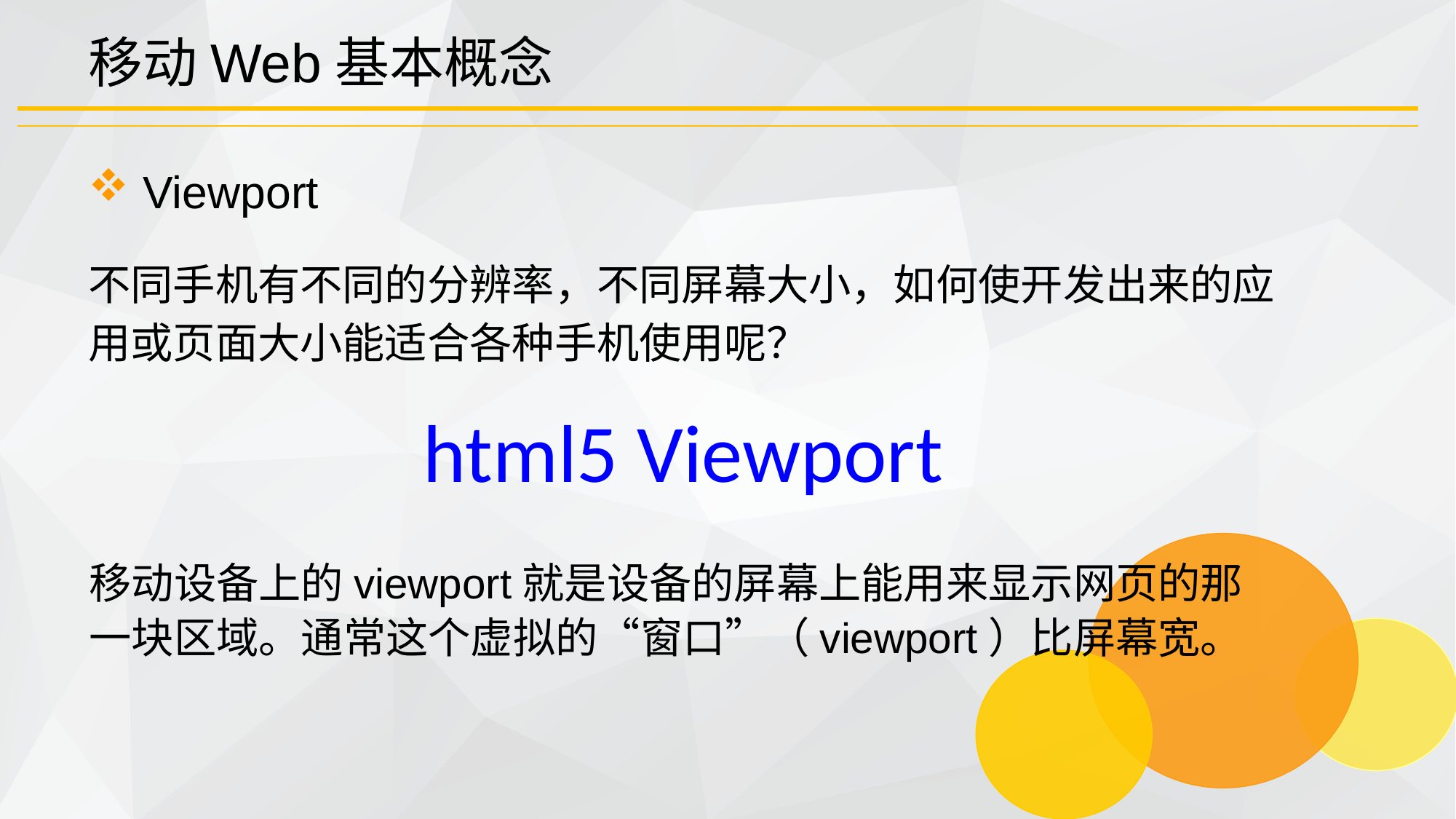

# 移动Web基本概念
Viewport
不同手机有不同的分辨率，不同屏幕大小，如何使开发出来的应用或页面大小能适合各种手机使用呢？
html5 Viewport
移动设备上的viewport就是设备的屏幕上能用来显示网页的那一块区域。通常这个虚拟的“窗口”（viewport）比屏幕宽。